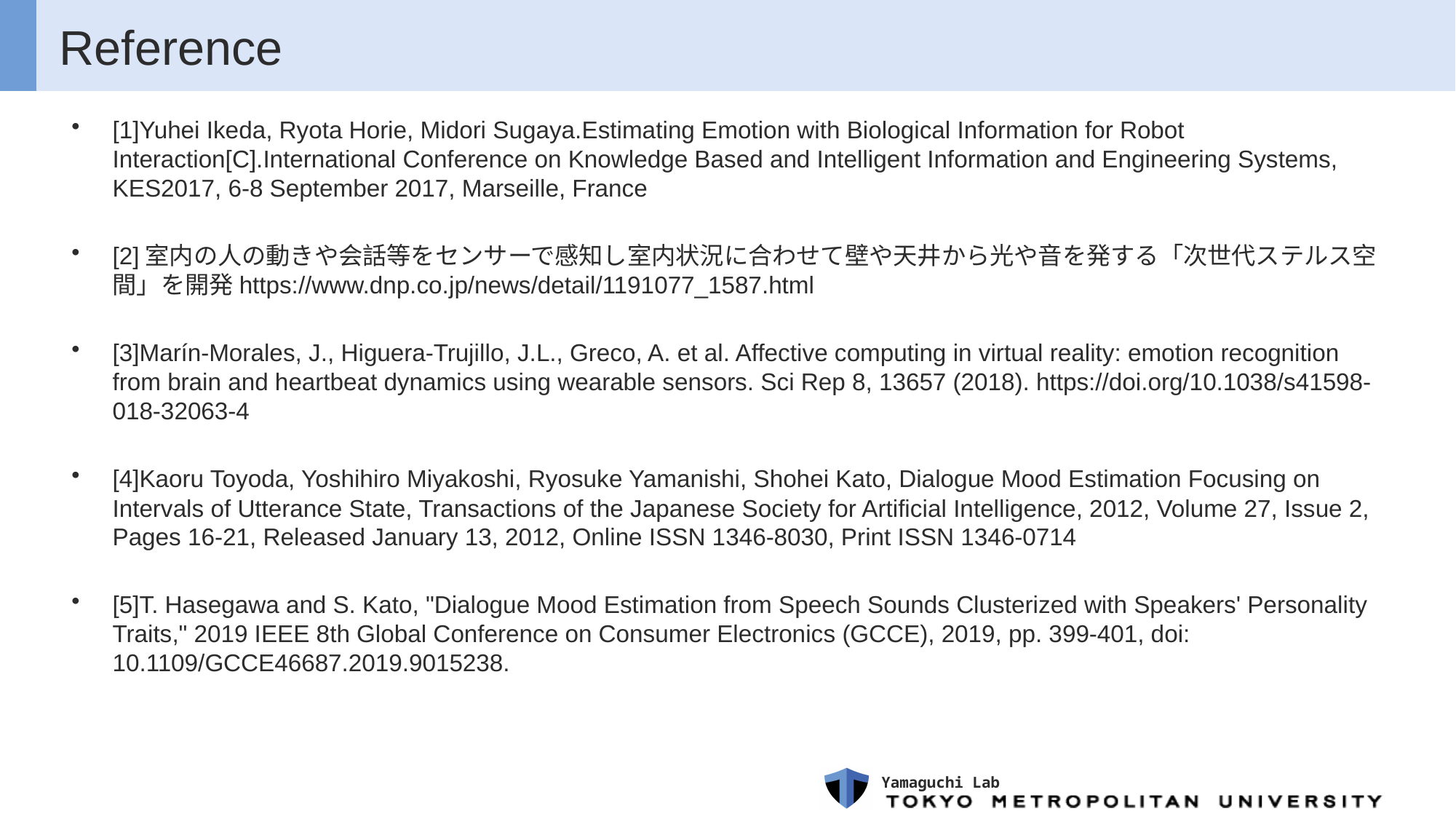

# Reference
[1]Yuhei Ikeda, Ryota Horie, Midori Sugaya.Estimating Emotion with Biological Information for Robot Interaction[C].International Conference on Knowledge Based and Intelligent Information and Engineering Systems, KES2017, 6-8 September 2017, Marseille, France

[2]室内の人の動きや会話等をセンサーで感知し室内状況に合わせて壁や天井から光や音を発する「次世代ステルス空間」を開発https://www.dnp.co.jp/news/detail/1191077_1587.html

[3]Marín-Morales, J., Higuera-Trujillo, J.L., Greco, A. et al. Affective computing in virtual reality: emotion recognition from brain and heartbeat dynamics using wearable sensors. Sci Rep 8, 13657 (2018). https://doi.org/10.1038/s41598-018-32063-4

[4]Kaoru Toyoda, Yoshihiro Miyakoshi, Ryosuke Yamanishi, Shohei Kato, Dialogue Mood Estimation Focusing on Intervals of Utterance State, Transactions of the Japanese Society for Artificial Intelligence, 2012, Volume 27, Issue 2, Pages 16-21, Released January 13, 2012, Online ISSN 1346-8030, Print ISSN 1346-0714

[5]T. Hasegawa and S. Kato, "Dialogue Mood Estimation from Speech Sounds Clusterized with Speakers' Personality Traits," 2019 IEEE 8th Global Conference on Consumer Electronics (GCCE), 2019, pp. 399-401, doi: 10.1109/GCCE46687.2019.9015238.

11